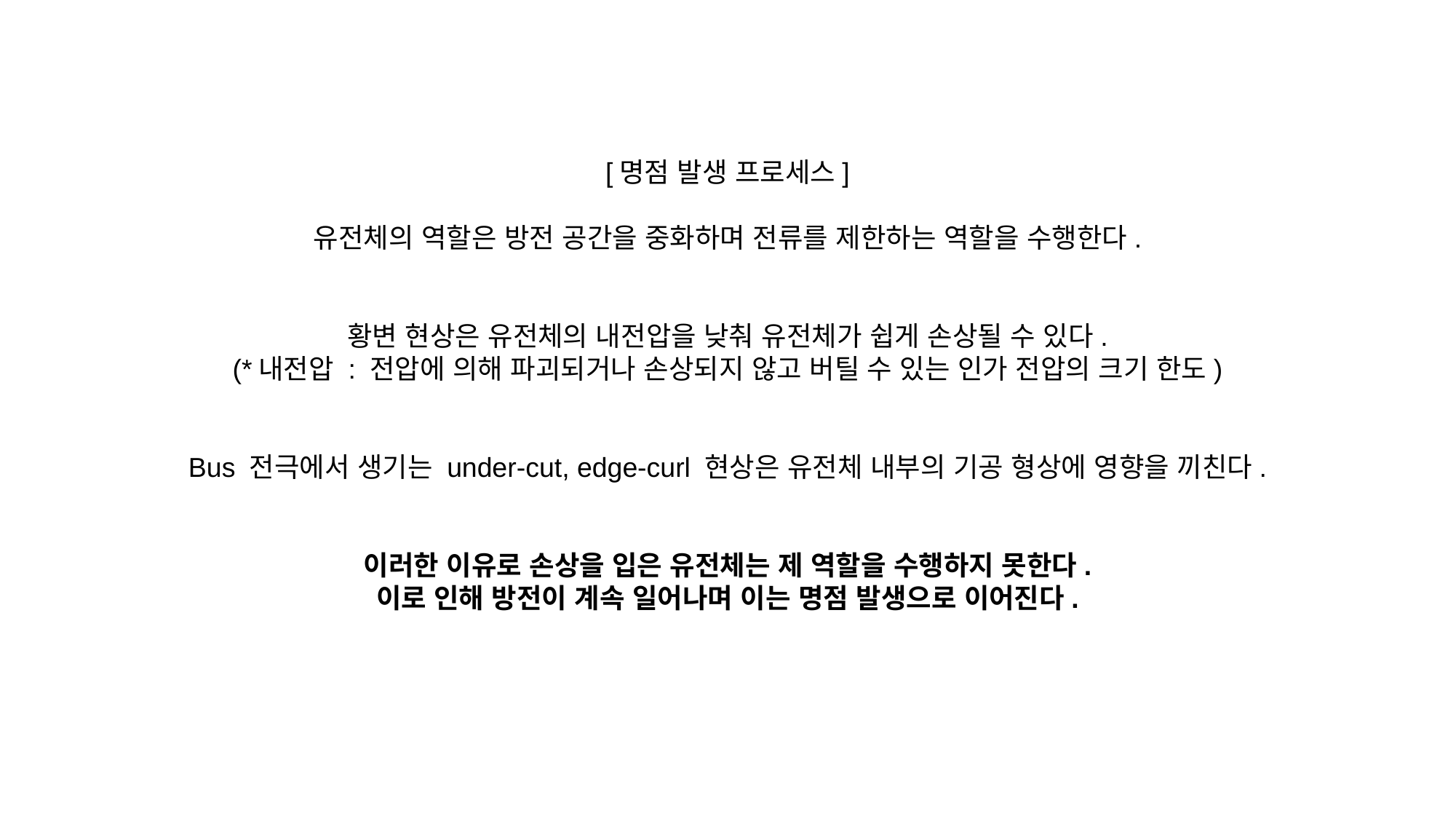

[명점 발생 프로세스]

유전체의 역할은 방전 공간을 중화하며 전류를 제한하는 역할을 수행한다.

황변 현상은 유전체의 내전압을 낮춰 유전체가 쉽게 손상될 수 있다.
(*내전압 : 전압에 의해 파괴되거나 손상되지 않고 버틸 수 있는 인가 전압의 크기 한도)

Bus 전극에서 생기는 under-cut, edge-curl 현상은 유전체 내부의 기공 형상에 영향을 끼친다.

이러한 이유로 손상을 입은 유전체는 제 역할을 수행하지 못한다.
이로 인해 방전이 계속 일어나며 이는 명점 발생으로 이어진다.